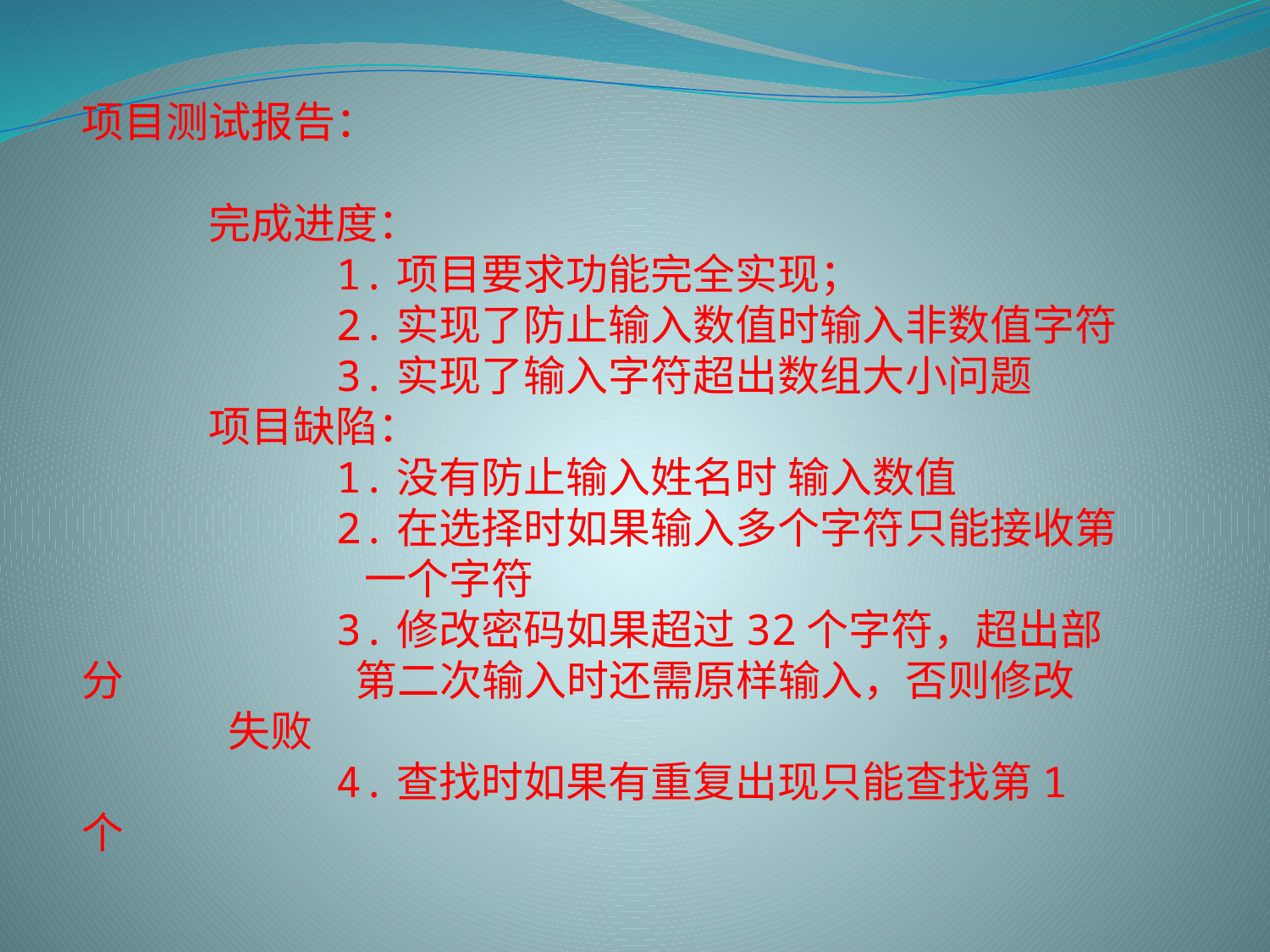

项目测试报告：

	完成进度：
		1.项目要求功能完全实现；
		2.实现了防止输入数值时输入非数值字符
		3.实现了输入字符超出数组大小问题
	项目缺陷：
		1.没有防止输入姓名时 输入数值
		2.在选择时如果输入多个字符只能接收第		   一个字符
		3.修改密码如果超过32个字符，超出部分		  第二次输入时还需原样输入，否则修改		  失败
		4.查找时如果有重复出现只能查找第1个